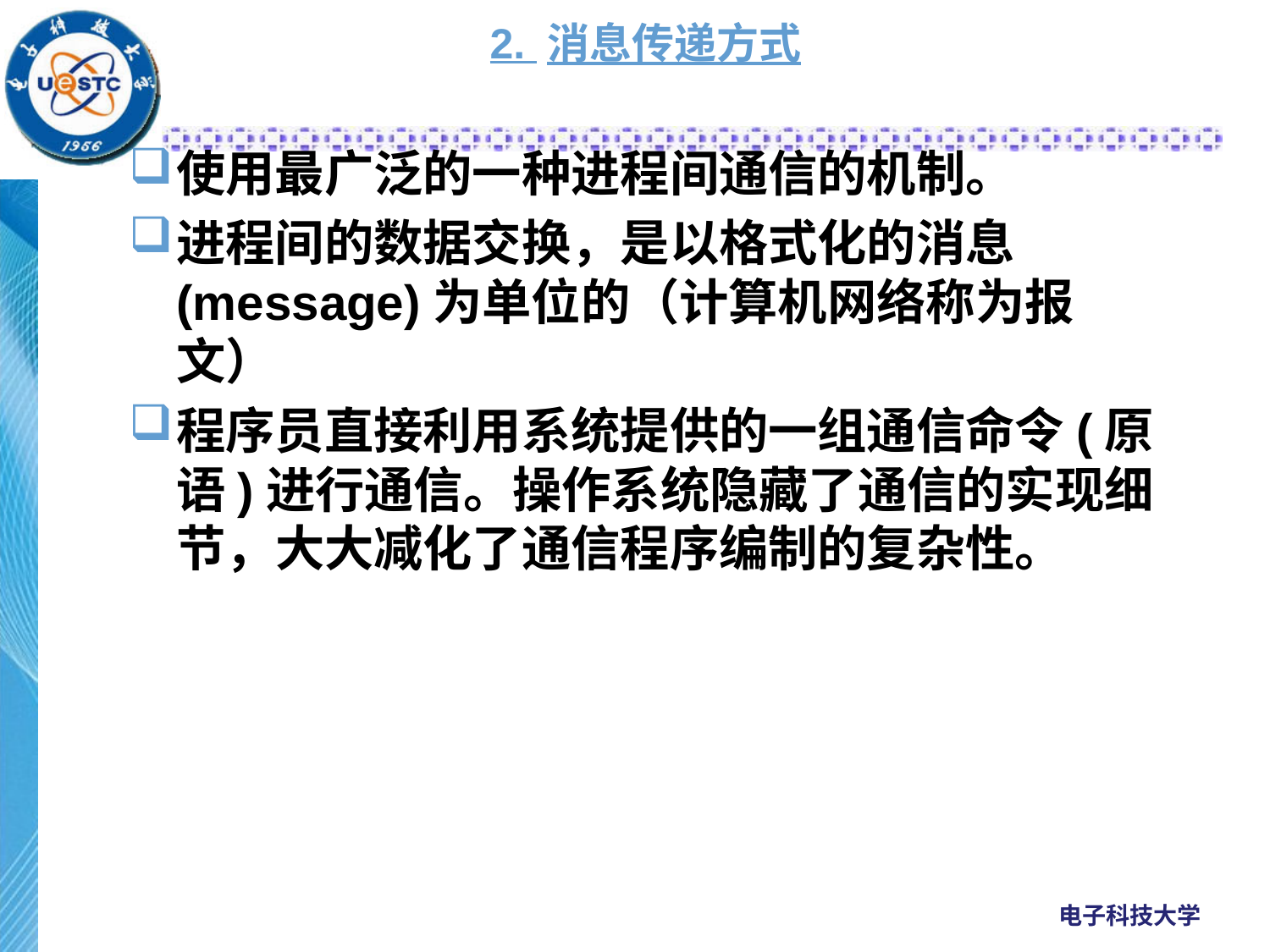

# 2. 消息传递方式
使用最广泛的一种进程间通信的机制。
进程间的数据交换，是以格式化的消息(message)为单位的（计算机网络称为报文）
程序员直接利用系统提供的一组通信命令(原语)进行通信。操作系统隐藏了通信的实现细节，大大减化了通信程序编制的复杂性。